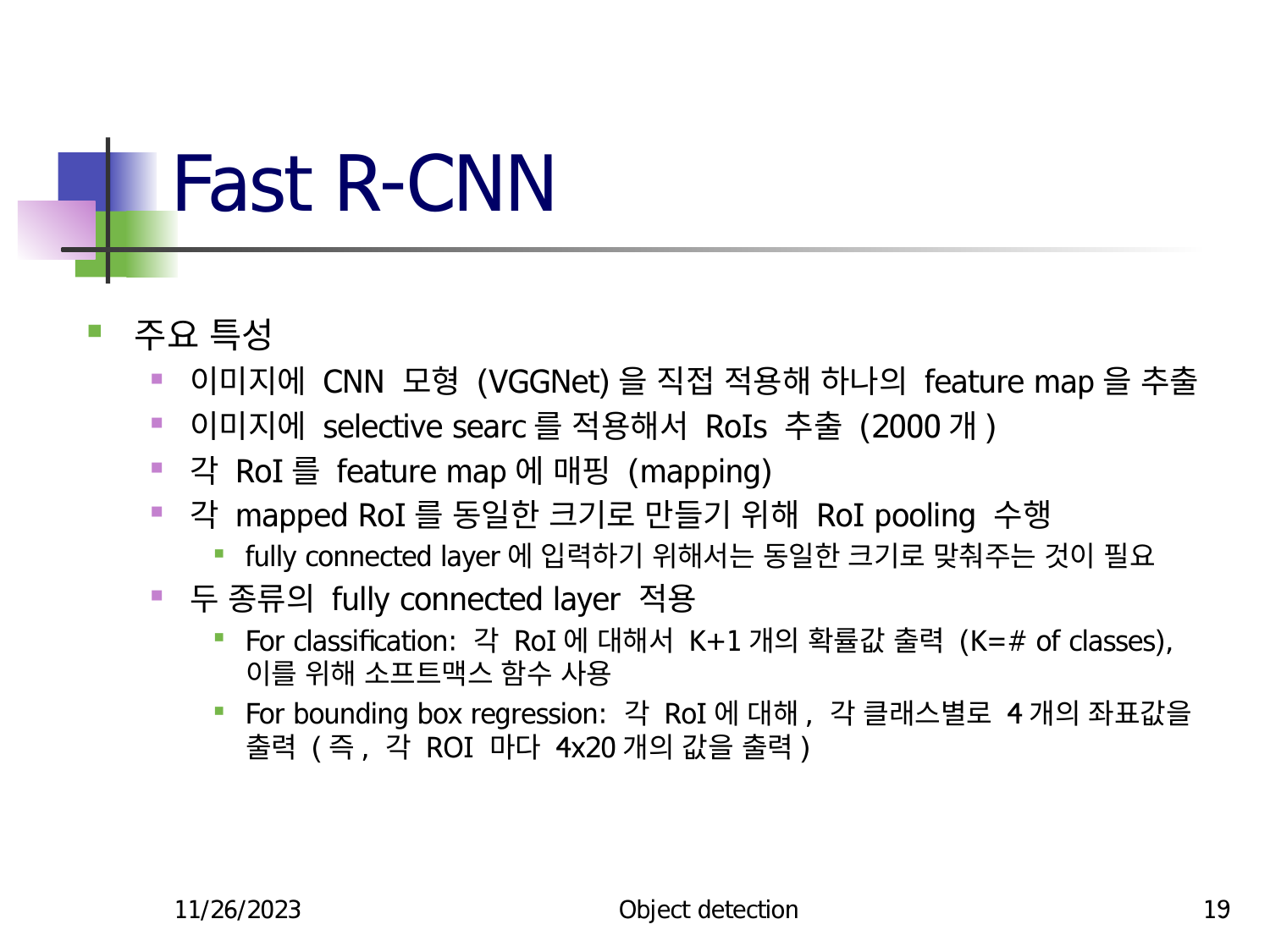

# Fast R-CNN
주요 특성
이미지에 CNN 모형 (VGGNet)을 직접 적용해 하나의 feature map을 추출
이미지에 selective searc를 적용해서 RoIs 추출 (2000개)
각 RoI를 feature map에 매핑 (mapping)
각 mapped RoI를 동일한 크기로 만들기 위해 RoI pooling 수행
fully connected layer에 입력하기 위해서는 동일한 크기로 맞춰주는 것이 필요
두 종류의 fully connected layer 적용
For classification: 각 RoI에 대해서 K+1개의 확률값 출력 (K=# of classes), 이를 위해 소프트맥스 함수 사용
For bounding box regression: 각 RoI에 대해, 각 클래스별로 4개의 좌표값을 출력 (즉, 각 ROI 마다 4x20개의 값을 출력)
11/26/2023
Object detection
19